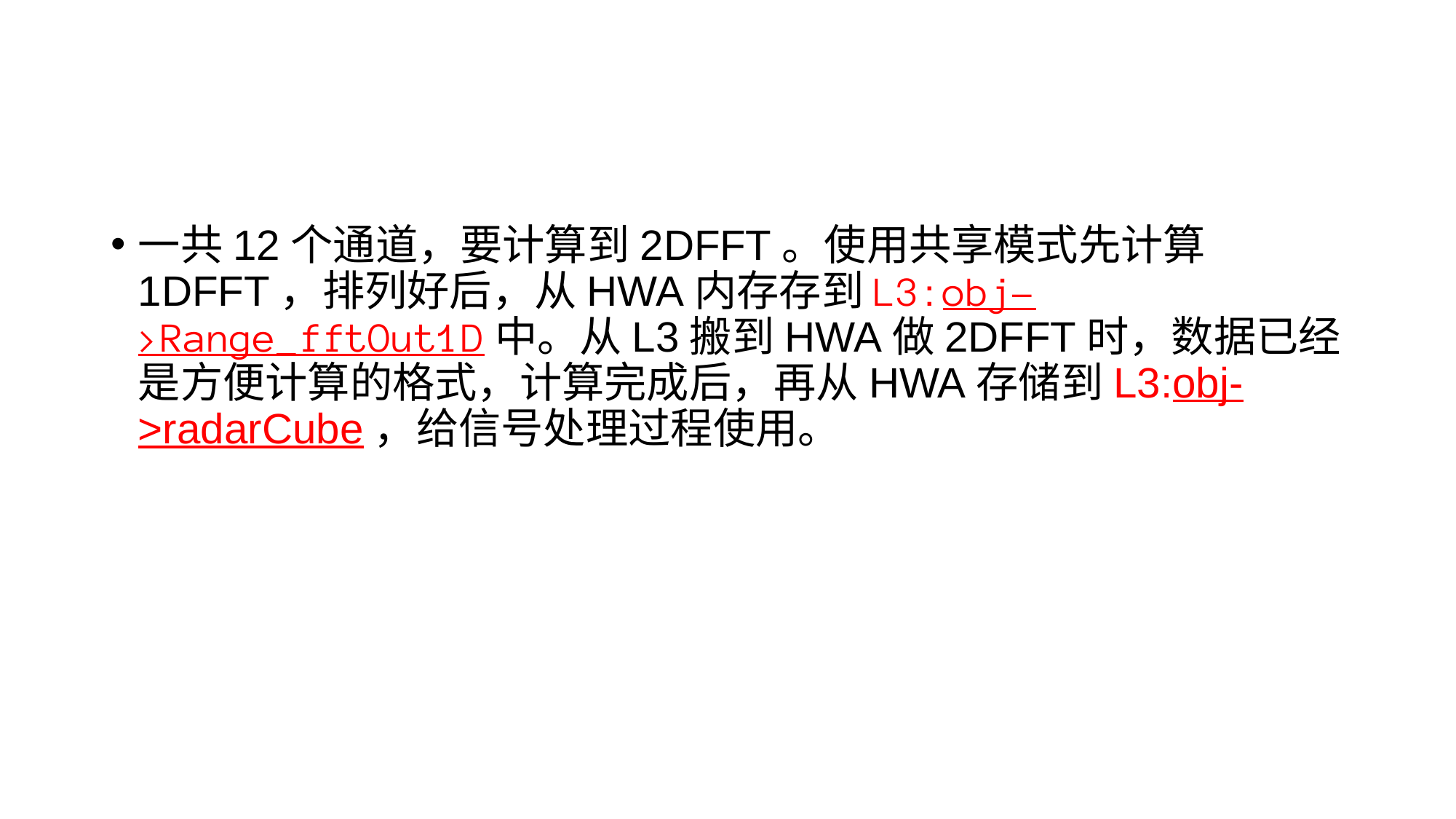

#
一共12个通道，要计算到2DFFT。使用共享模式先计算1DFFT，排列好后，从HWA内存存到L3:obj->Range_fftOut1D中。从L3搬到HWA做2DFFT时，数据已经是方便计算的格式，计算完成后，再从HWA存储到L3:obj->radarCube，给信号处理过程使用。